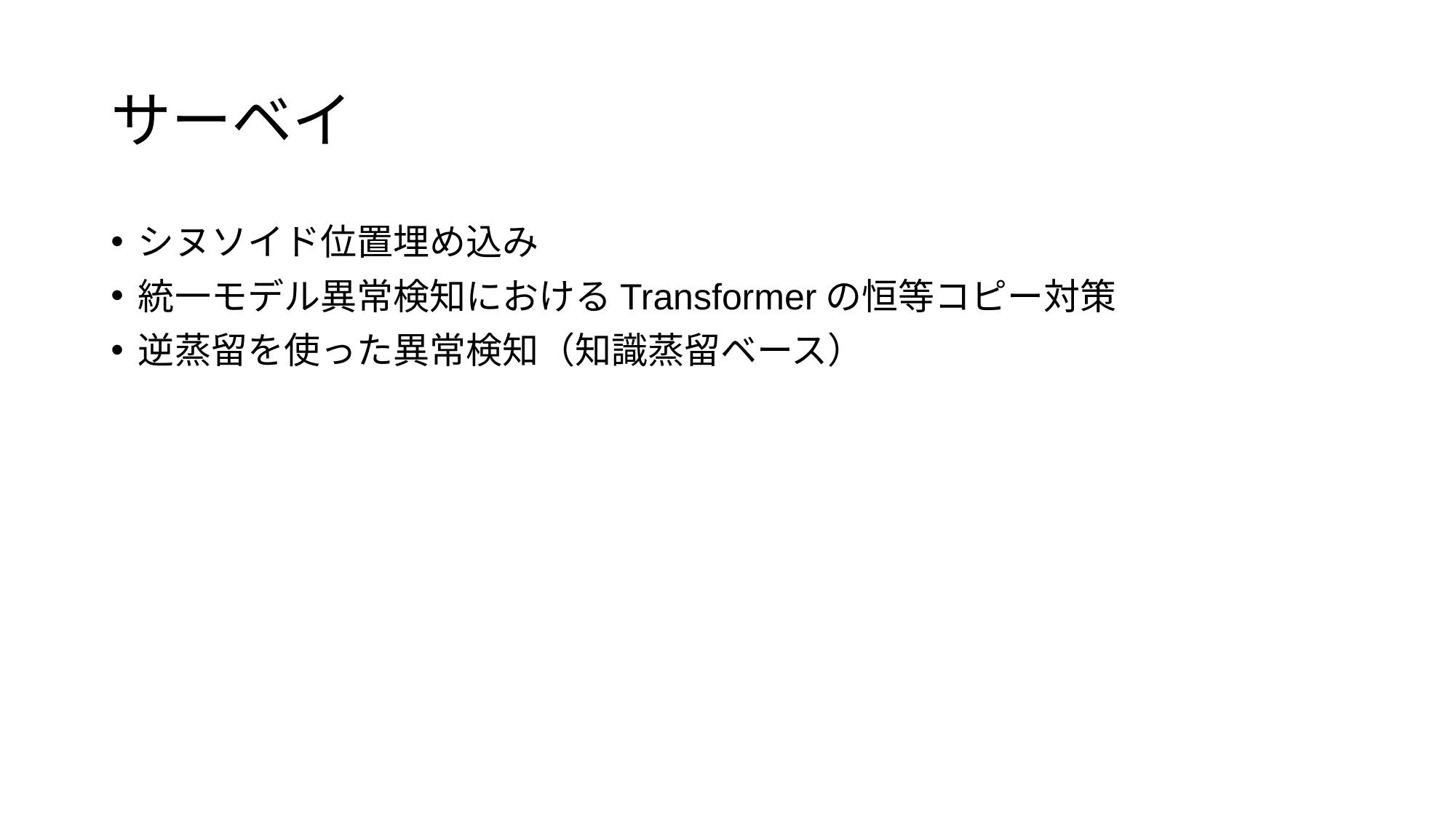

# サーベイ
シヌソイド位置埋め込み
統一モデル異常検知におけるTransformerの恒等コピー対策
逆蒸留を使った異常検知（知識蒸留ベース）